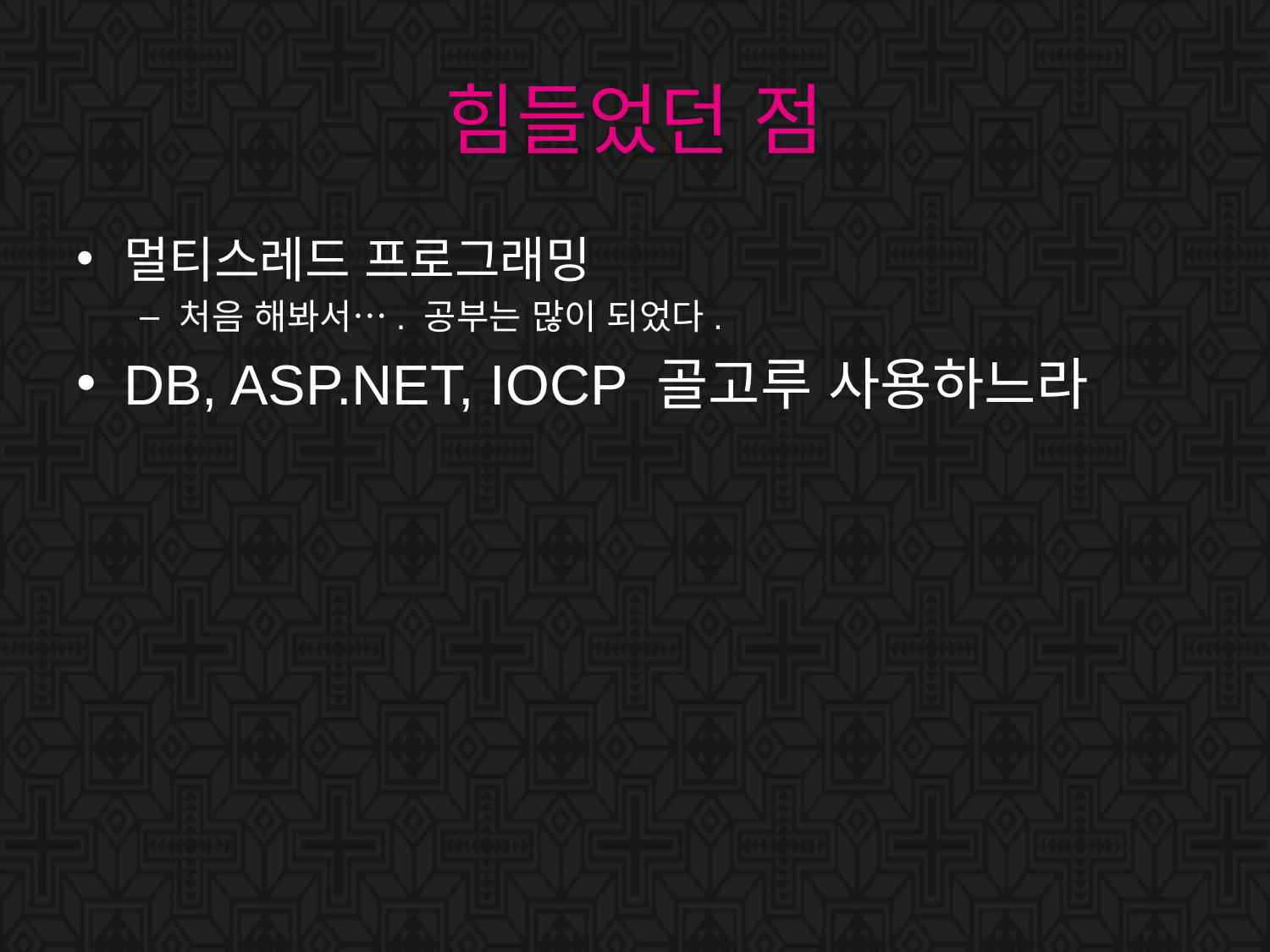

# 힘들었던 점
멀티스레드 프로그래밍
처음 해봐서…. 공부는 많이 되었다.
DB, ASP.NET, IOCP 골고루 사용하느라